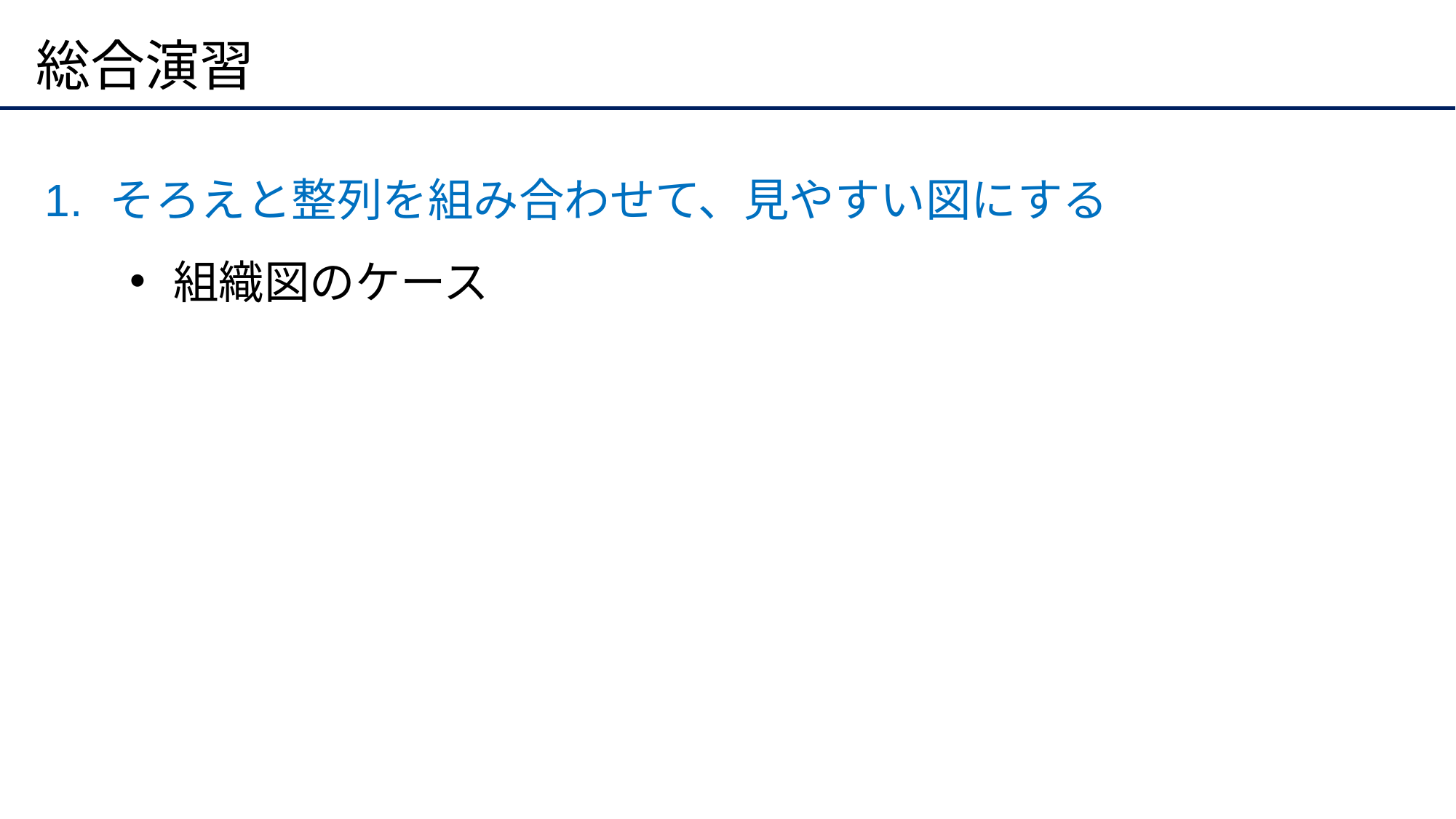

# 総合演習
そろえと整列を組み合わせて、見やすい図にする
組織図のケース